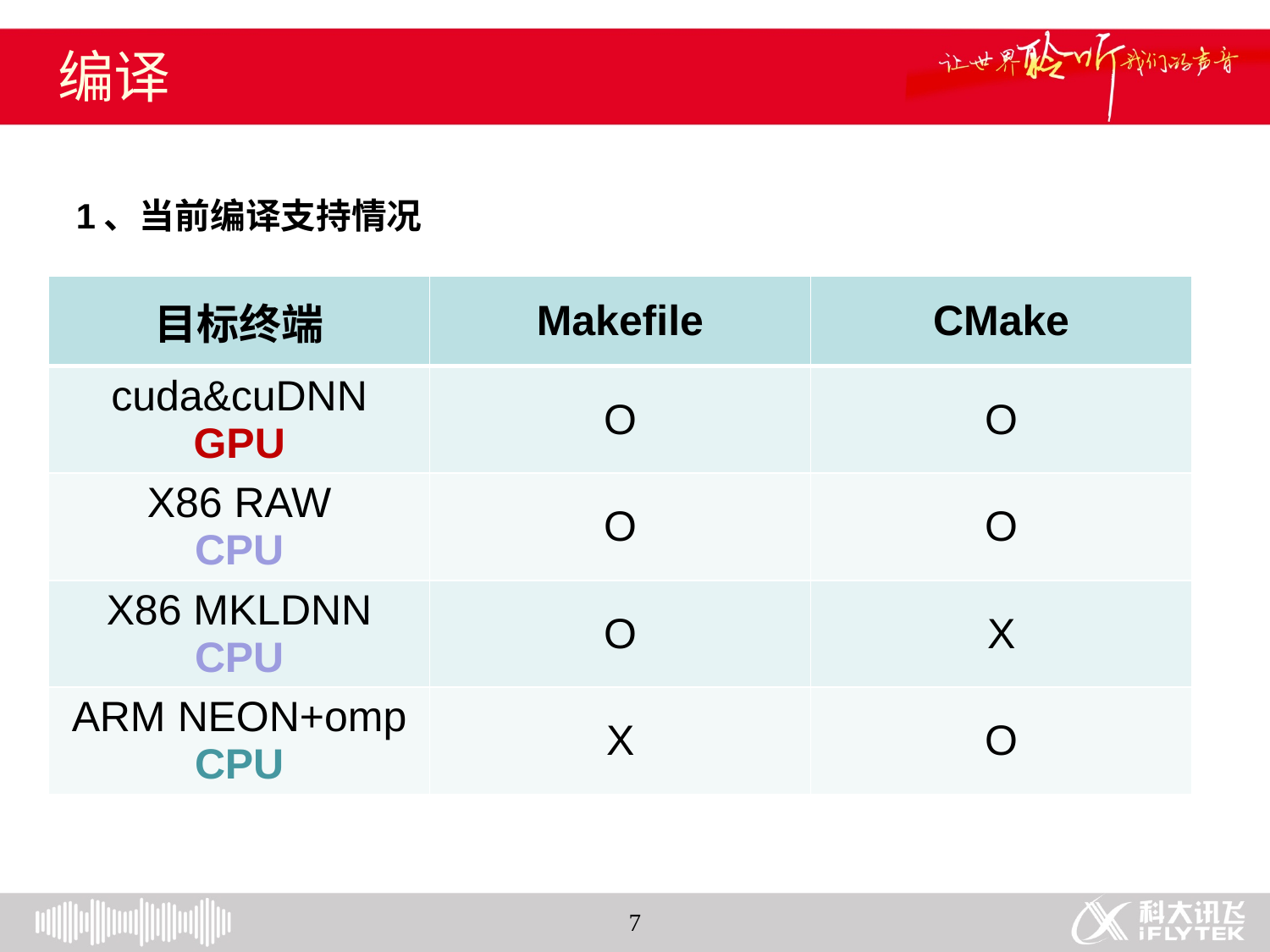

编译
1、当前编译支持情况
| 目标终端 | Makefile | CMake |
| --- | --- | --- |
| cuda&cuDNN GPU | O | O |
| X86 RAW CPU | O | O |
| X86 MKLDNN CPU | O | X |
| ARM NEON+omp CPU | X | O |
7